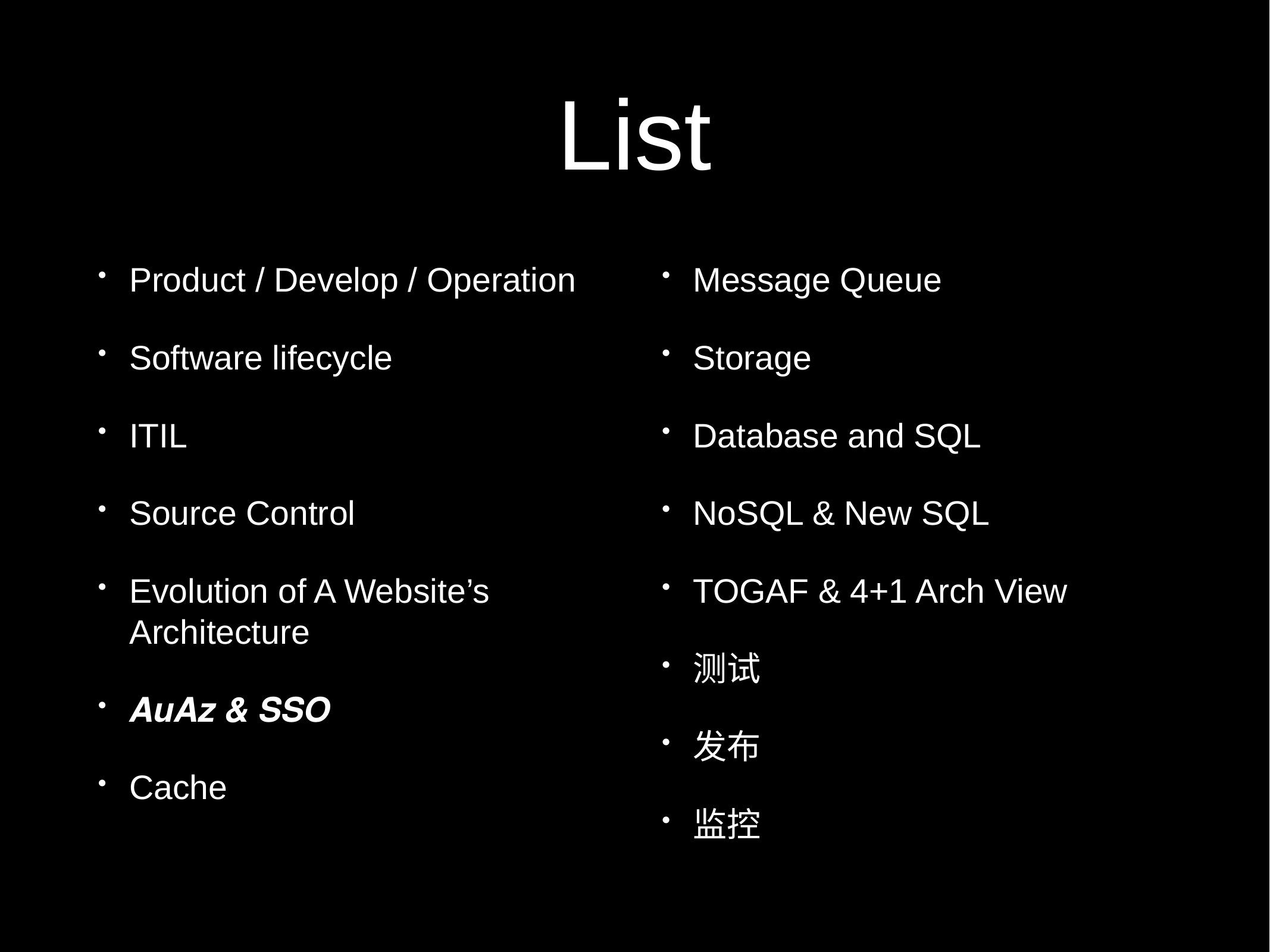

# List
Product / Develop / Operation
Software lifecycle
ITIL
Source Control
Evolution of A Website’s Architecture
AuAz & SSO
Cache
Message Queue
Storage
Database and SQL
NoSQL & New SQL
TOGAF & 4+1 Arch View
测试
发布
监控